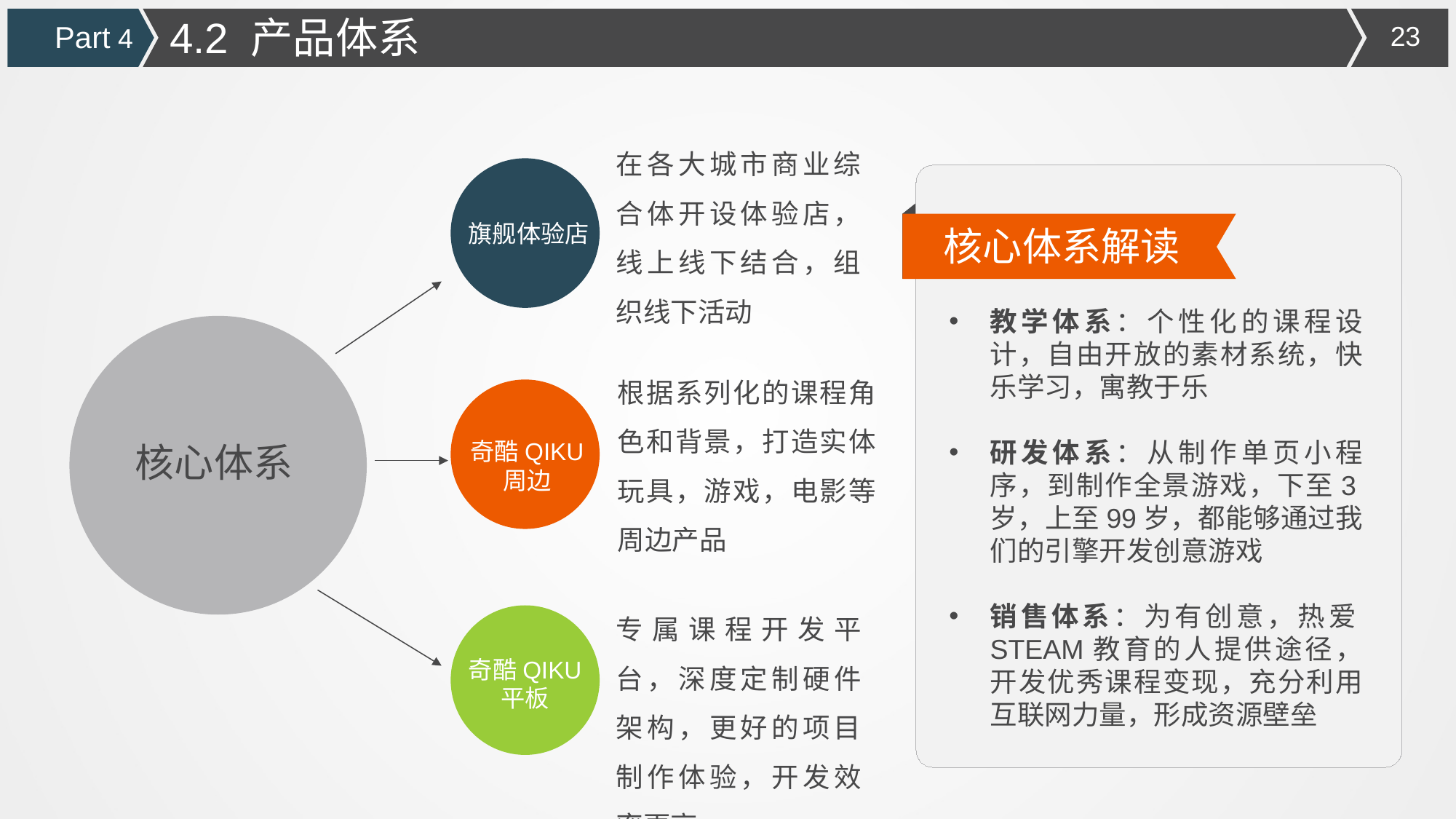

4.2 产品体系
Part 4
在各大城市商业综合体开设体验店，线上线下结合，组织线下活动

旗舰体验店

核心体系解读
教学体系：个性化的课程设计，自由开放的素材系统，快乐学习，寓教于乐

研发体系：从制作单页小程序，到制作全景游戏，下至3岁，上至99岁，都能够通过我们的引擎开发创意游戏

销售体系：为有创意，热爱STEAM教育的人提供途径，开发优秀课程变现，充分利用互联网力量，形成资源壁垒

根据系列化的课程角色和背景，打造实体玩具，游戏，电影等周边产品

奇酷QIKU
周边
核心体系
专属课程开发平台，深度定制硬件架构，更好的项目制作体验，开发效率更高

奇酷QIKU
平板